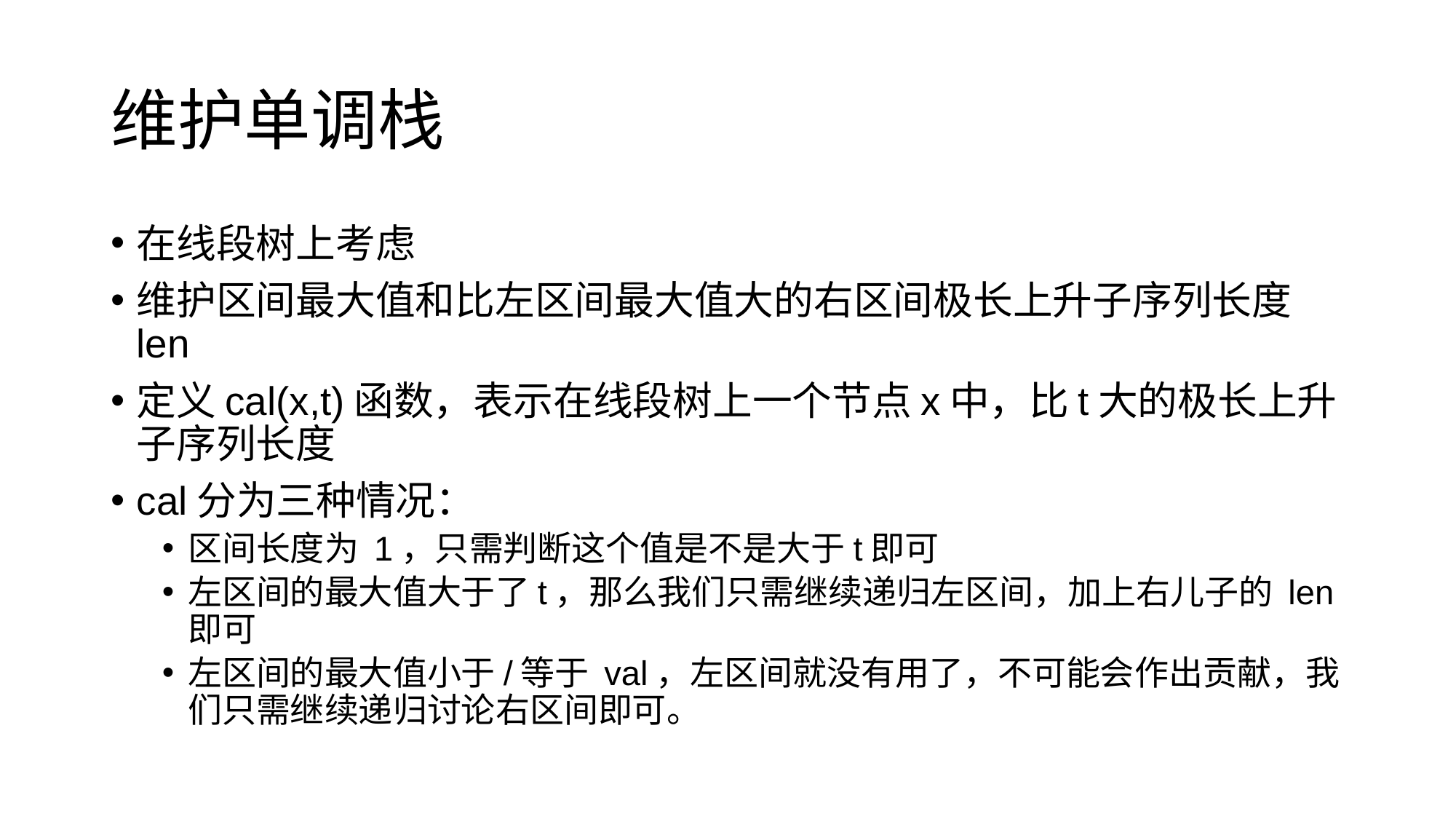

# 维护单调栈
在线段树上考虑
维护区间最大值和比左区间最大值大的右区间极长上升子序列长度len
定义cal(x,t)函数，表示在线段树上一个节点x中，比t大的极长上升子序列长度
cal分为三种情况：
区间长度为 1，只需判断这个值是不是大于t即可
左区间的最大值大于了t，那么我们只需继续递归左区间，加上右儿子的 len即可
左区间的最大值小于/等于 val，左区间就没有用了，不可能会作出贡献，我们只需继续递归讨论右区间即可。